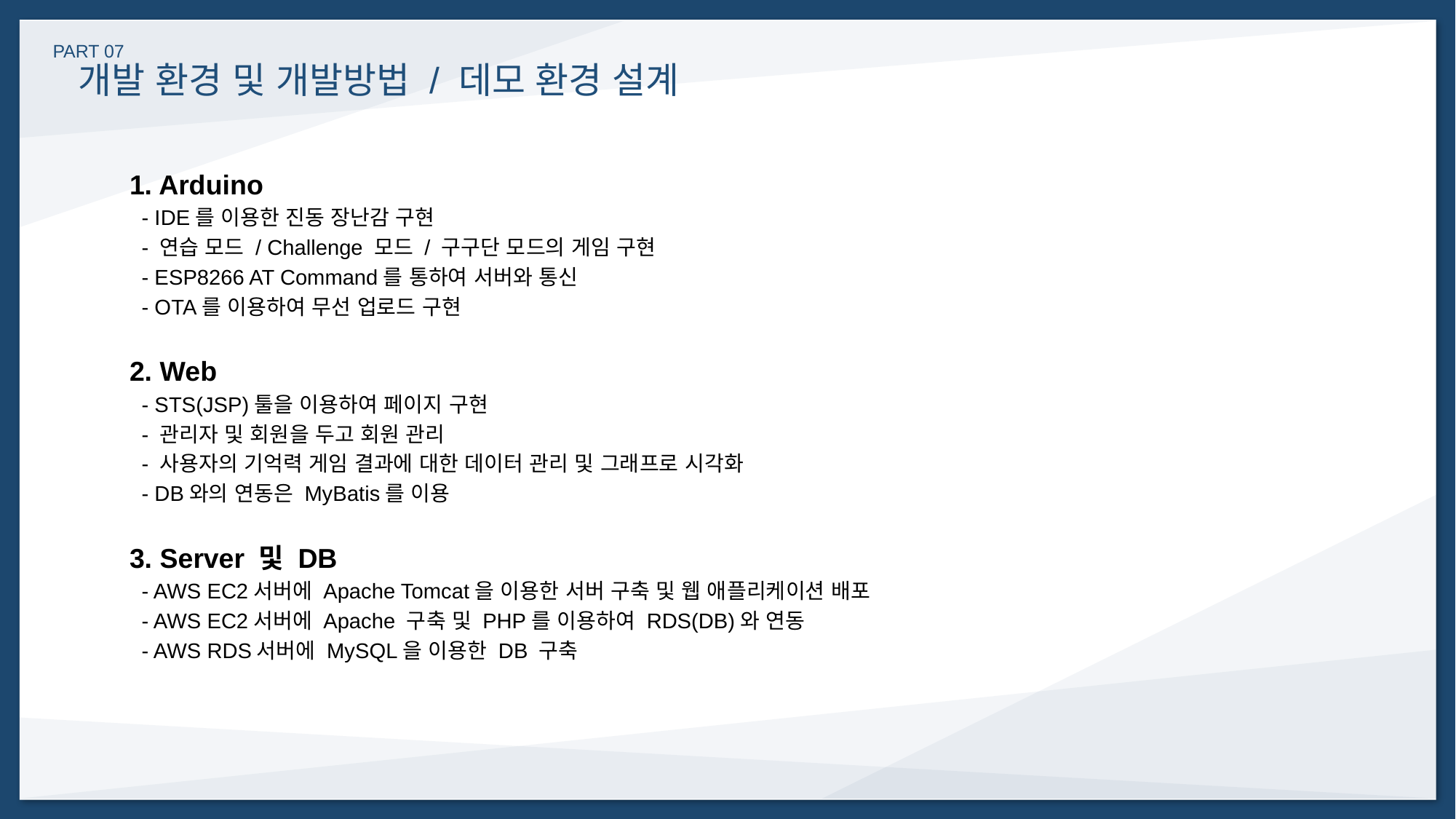

PART 07
개발 환경 및 개발방법 / 데모 환경 설계
1. Arduino
  - IDE를 이용한 진동 장난감 구현
  - 연습 모드 / Challenge 모드 / 구구단 모드의 게임 구현
  - ESP8266 AT Command를 통하여 서버와 통신
  - OTA를 이용하여 무선 업로드 구현

2. Web
  - STS(JSP)툴을 이용하여 페이지 구현
  - 관리자 및 회원을 두고 회원 관리
  - 사용자의 기억력 게임 결과에 대한 데이터 관리 및 그래프로 시각화
  - DB와의 연동은 MyBatis를 이용

3. Server 및 DB
  - AWS EC2서버에 Apache Tomcat을 이용한 서버 구축 및 웹 애플리케이션 배포
  - AWS EC2서버에 Apache 구축 및 PHP를 이용하여 RDS(DB)와 연동
  - AWS RDS서버에 MySQL을 이용한 DB 구축